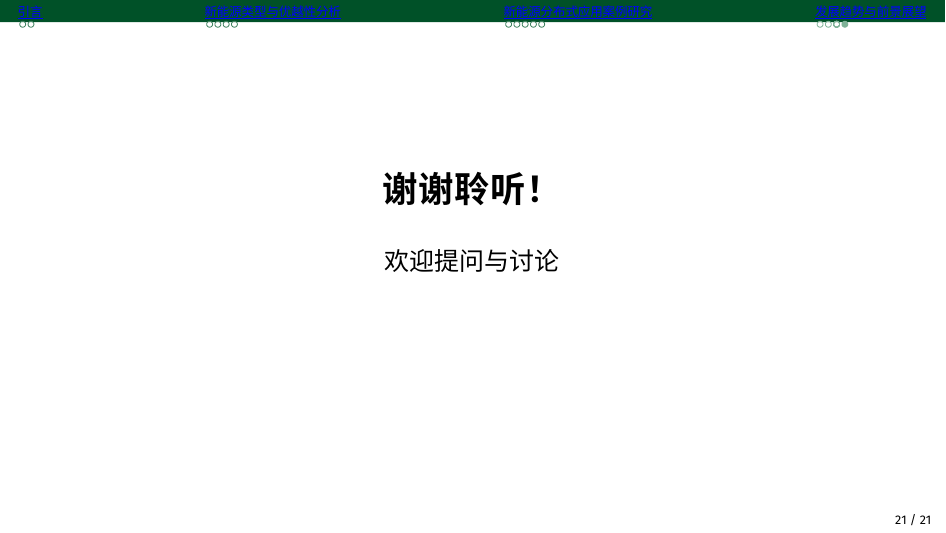

引言
新能源类型与优越性分析
新能源分布式应用案例研究
发展趋势与前景展望

谢谢聆听！

欢迎提问与讨论
21 / 21